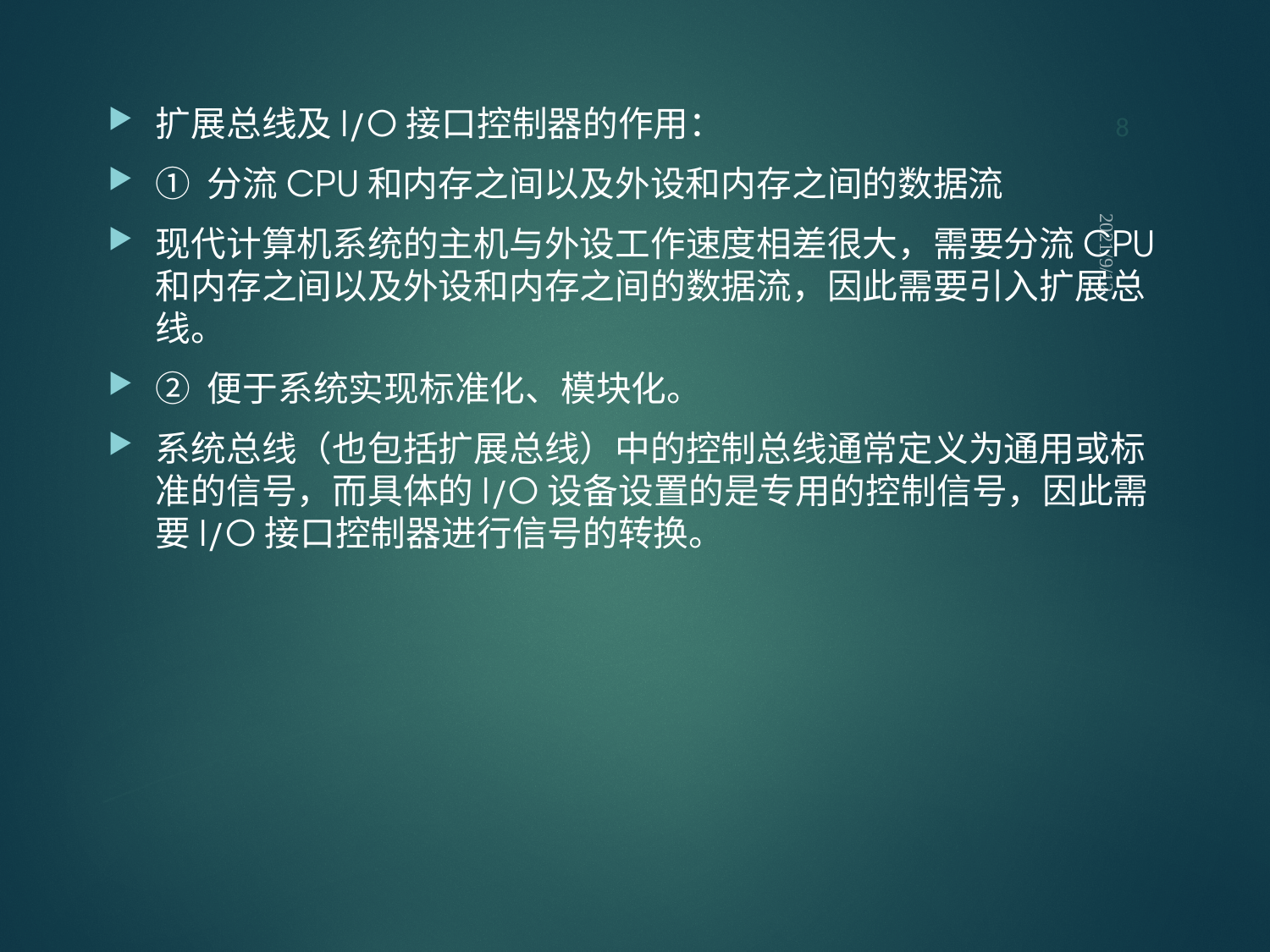

8
扩展总线及I/O接口控制器的作用：
① 分流CPU和内存之间以及外设和内存之间的数据流
现代计算机系统的主机与外设工作速度相差很大，需要分流CPU和内存之间以及外设和内存之间的数据流，因此需要引入扩展总线。
② 便于系统实现标准化、模块化。
系统总线（也包括扩展总线）中的控制总线通常定义为通用或标准的信号，而具体的I/O设备设置的是专用的控制信号，因此需要I/O接口控制器进行信号的转换。
2021/9/12